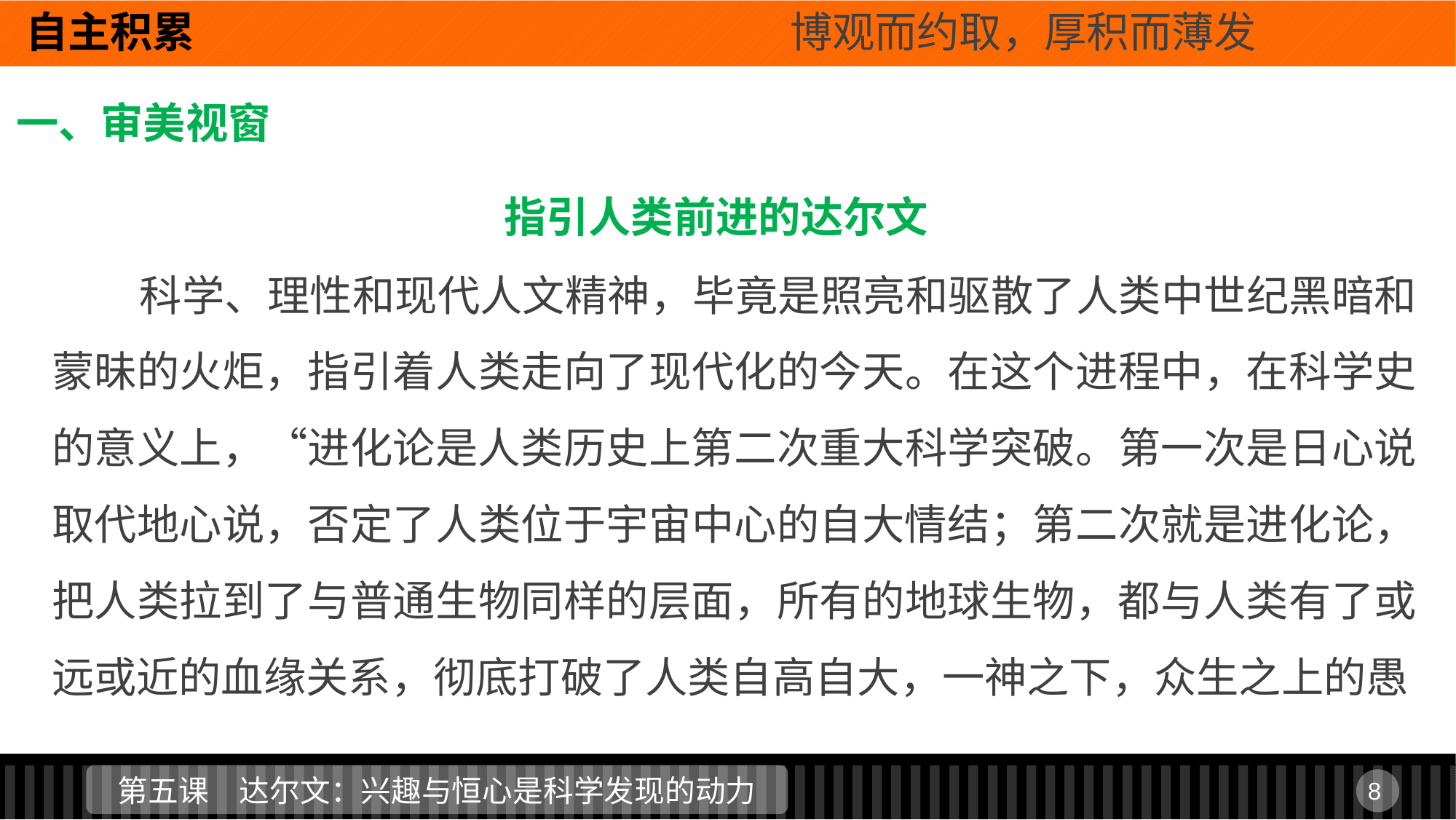

自主积累        					博观而约取，厚积而薄发

一、审美视窗
指引人类前进的达尔文
        科学、理性和现代人文精神，毕竟是照亮和驱散了人类中世纪黑暗和蒙昧的火炬，指引着人类走向了现代化的今天。在这个进程中，在科学史的意义上，“进化论是人类历史上第二次重大科学突破。第一次是日心说取代地心说，否定了人类位于宇宙中心的自大情结；第二次就是进化论，把人类拉到了与普通生物同样的层面，所有的地球生物，都与人类有了或远或近的血缘关系，彻底打破了人类自高自大，一神之下，众生之上的愚